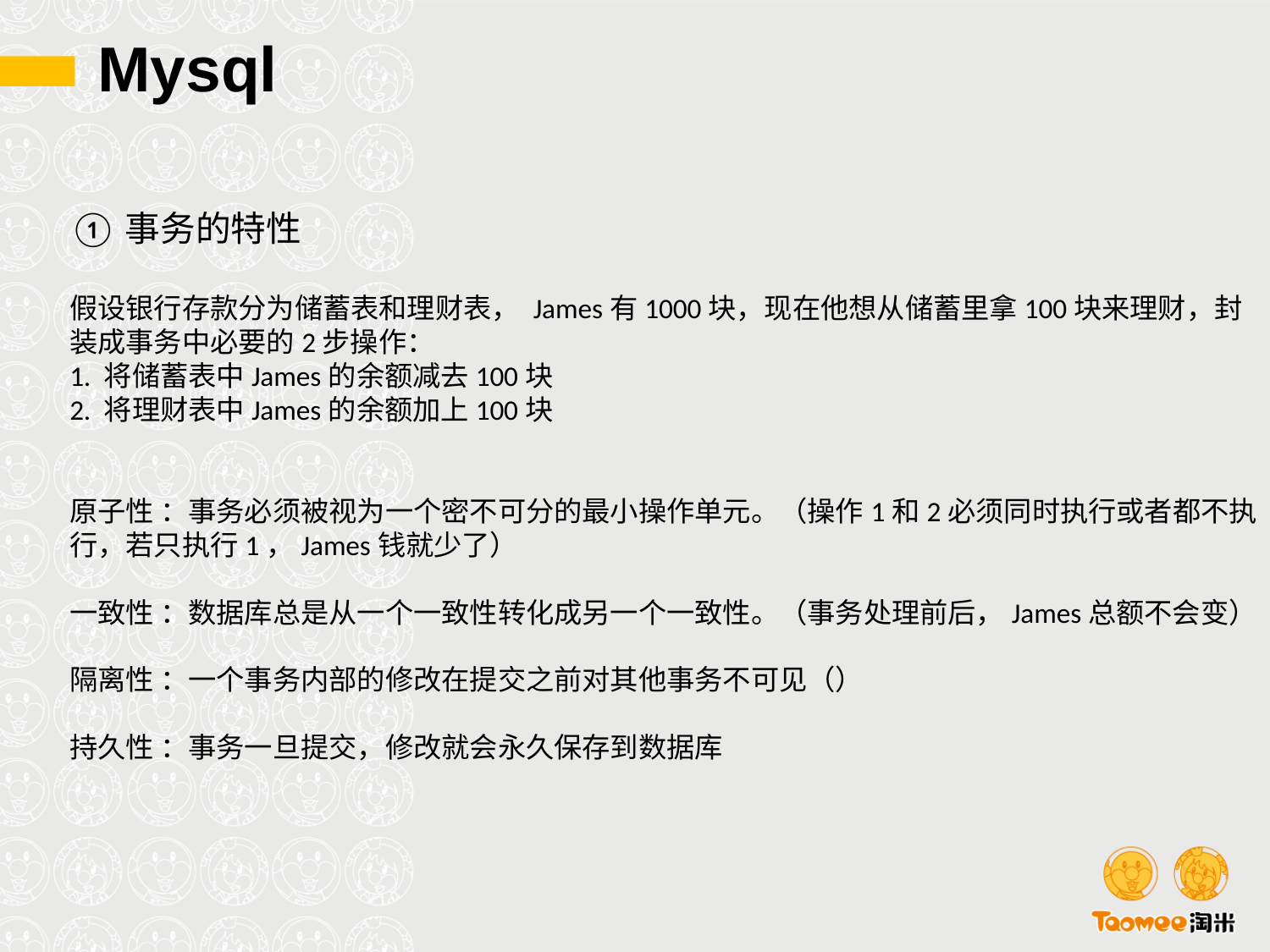

# Mysql

①事务的特性

假设银行存款分为储蓄表和理财表， James有1000块，现在他想从储蓄里拿100块来理财，封装成事务中必要的2步操作：
1. 将储蓄表中James的余额减去100块
2. 将理财表中James的余额加上100块

原子性 ：事务必须被视为一个密不可分的最小操作单元。（操作1和2必须同时执行或者都不执行，若只执行1，James钱就少了）

一致性 ：数据库总是从一个一致性转化成另一个一致性。（事务处理前后，James总额不会变）

隔离性 ：一个事务内部的修改在提交之前对其他事务不可见（）

持久性 ：事务一旦提交，修改就会永久保存到数据库